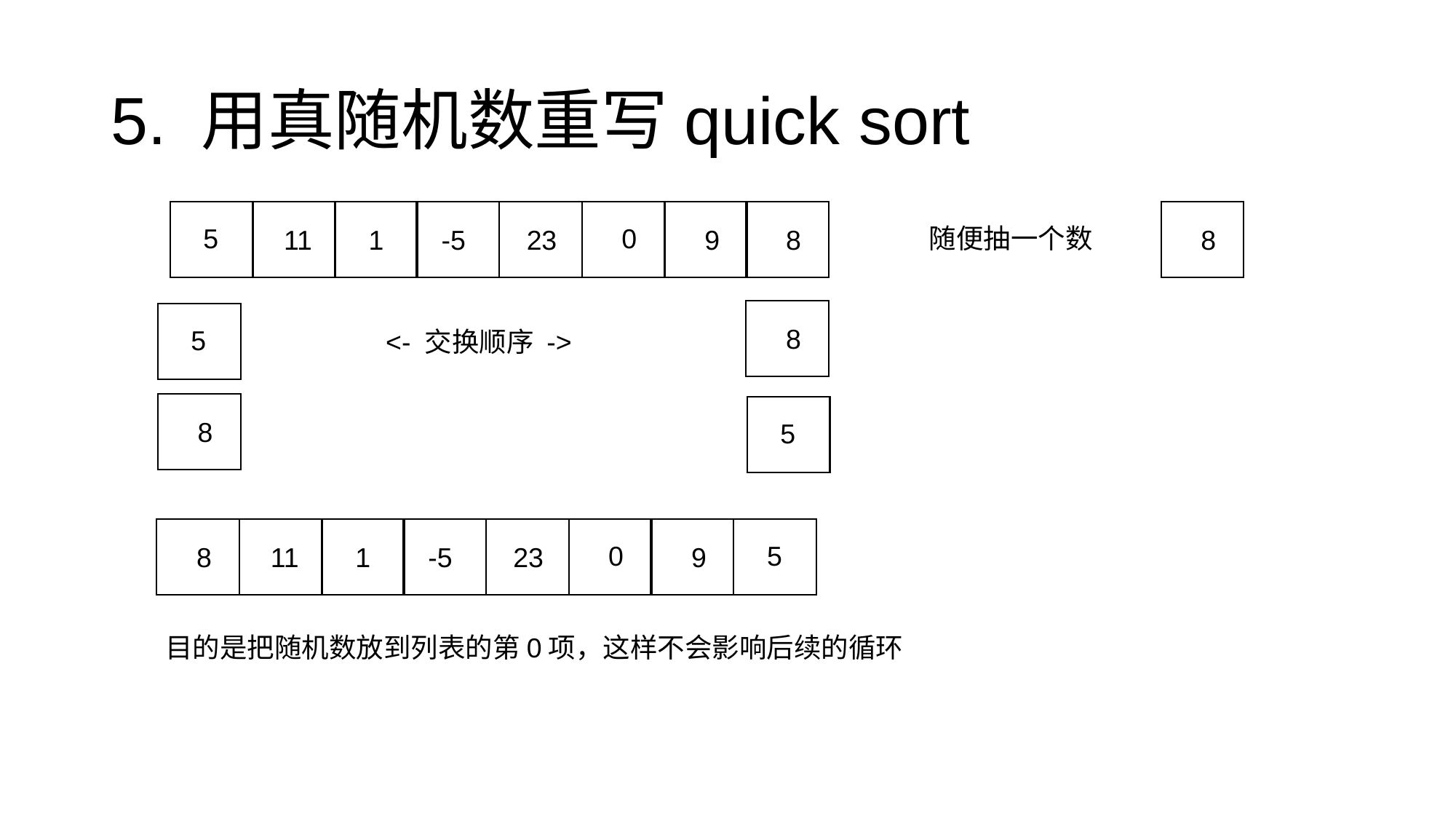

# 5. 用真随机数重写quick sort

5
0
随便抽一个数
11
1
-5
23
9
8
8

8
5
<- 交换顺序 ->

8
5

0
5
8
11
1
-5
23
9
目的是把随机数放到列表的第0项，这样不会影响后续的循环